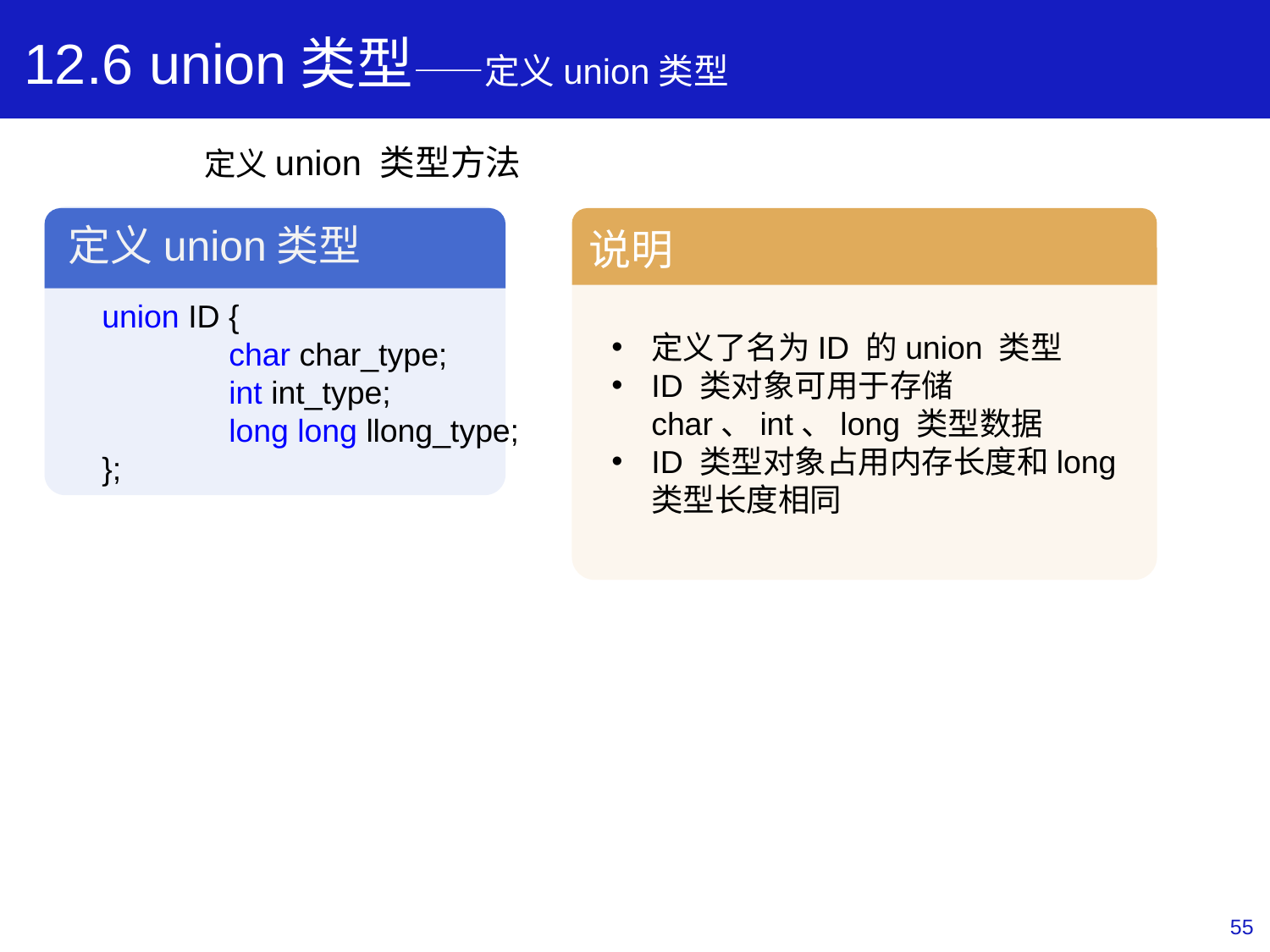

12.6 union类型——定义union类型
	定义union 类型方法

定义union类型
说明

union ID {
	char char_type;
	int int_type;
	long long llong_type;
};
定义了名为ID 的union 类型
ID 类对象可用于存储char、int、long 类型数据
ID 类型对象占用内存长度和long 类型长度相同
55